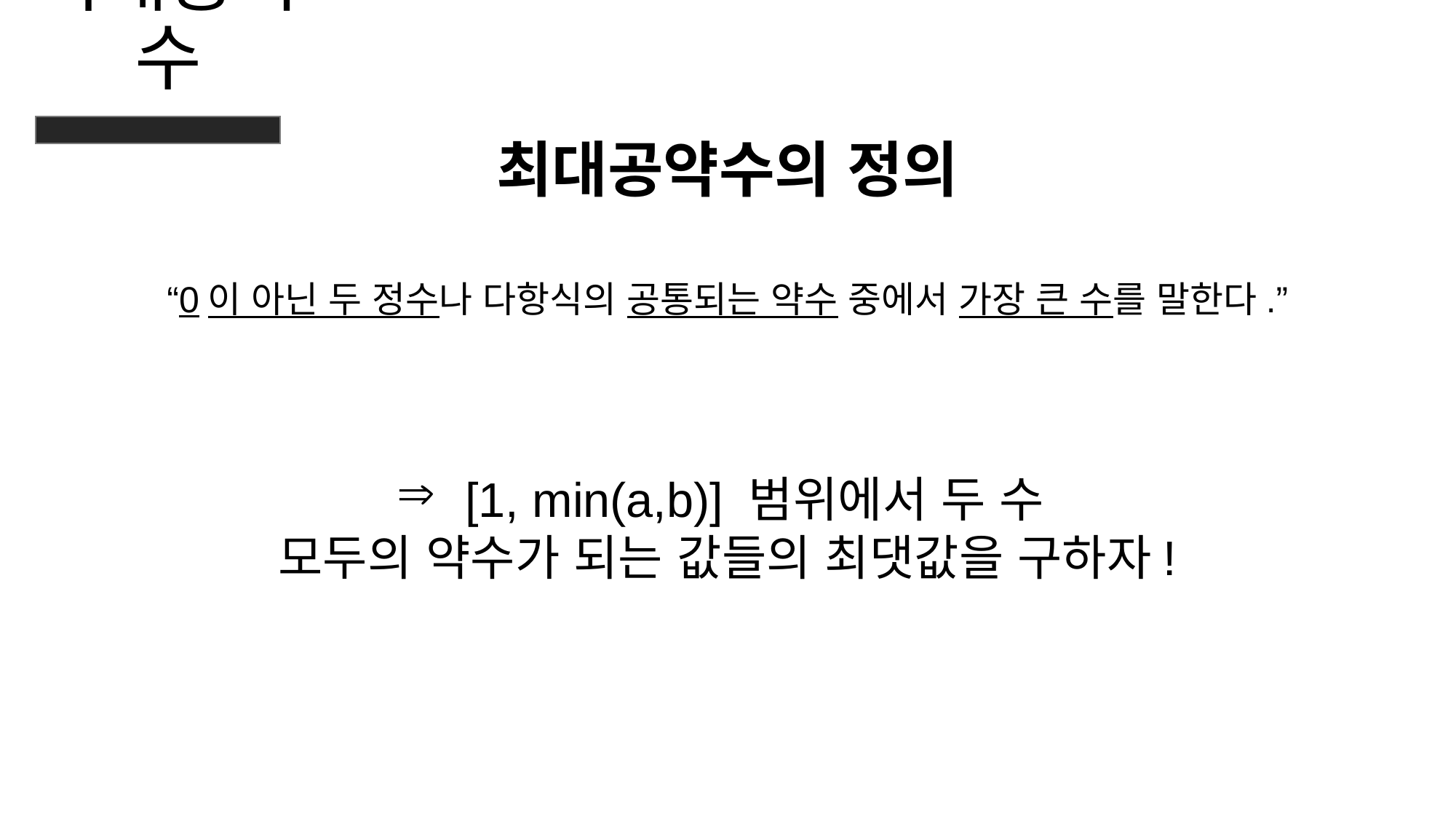

최대공약수

최대공약수의 정의

“0이 아닌 두 정수나 다항식의 공통되는 약수 중에서 가장 큰 수를 말한다.”
  [1, min(a,b)] 범위에서 두 수
모두의 약수가 되는 값들의 최댓값을 구하자!